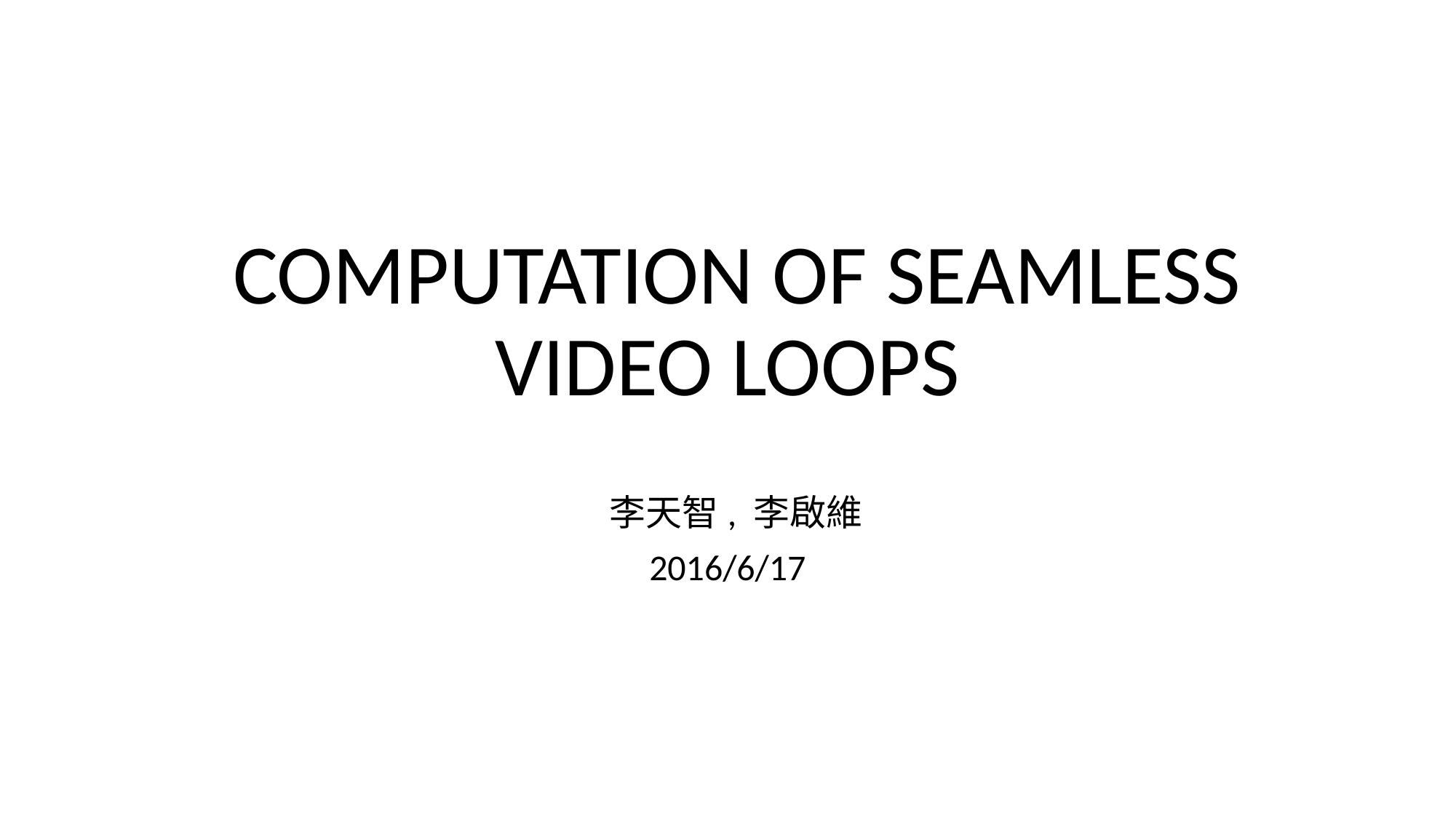

# COMPUTATION OF SEAMLESS VIDEO LOOPS

 李天智, 李啟維
2016/6/17